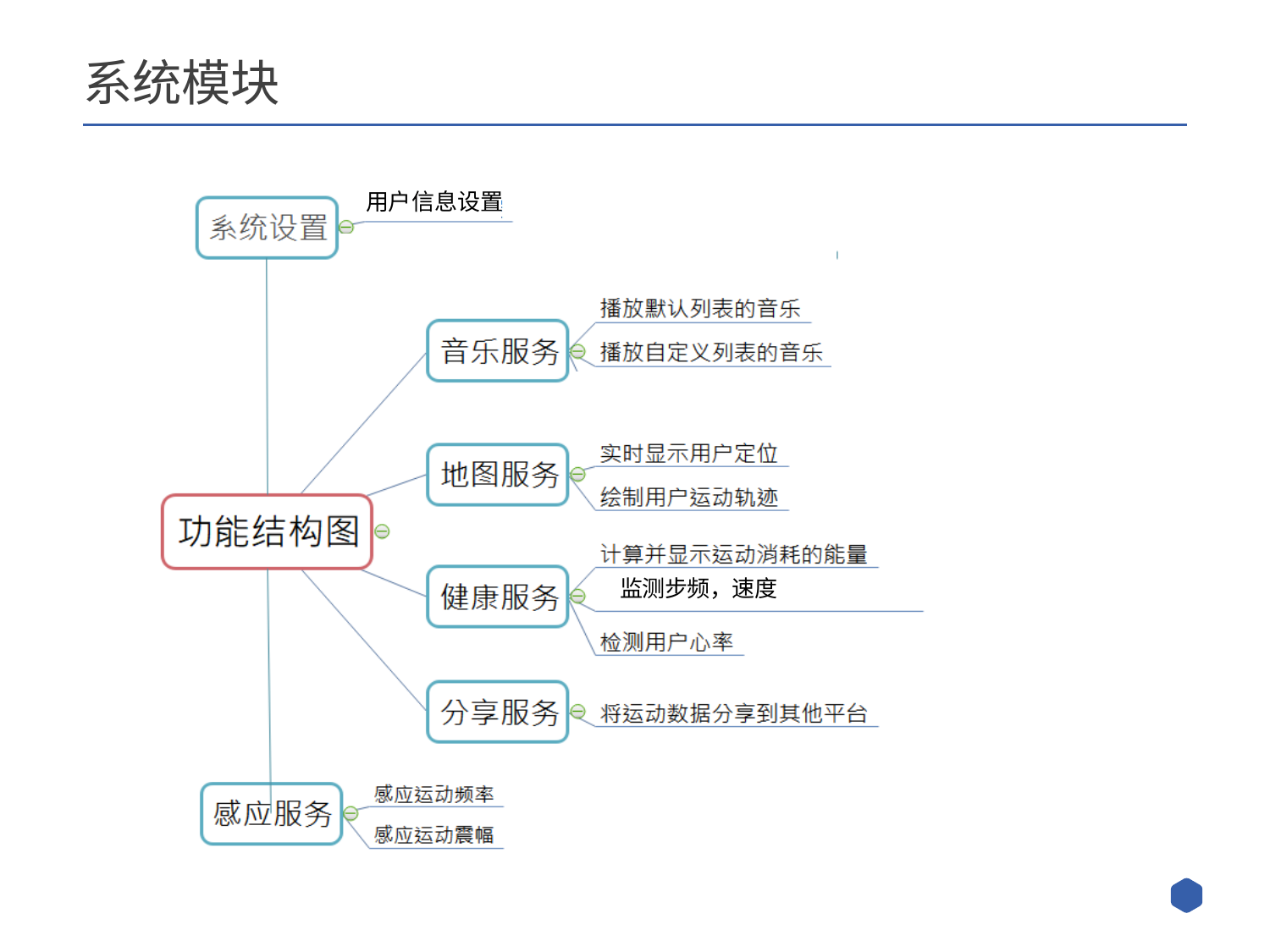

系统模块

### Chart

| Category |
|---|
用户信息设置